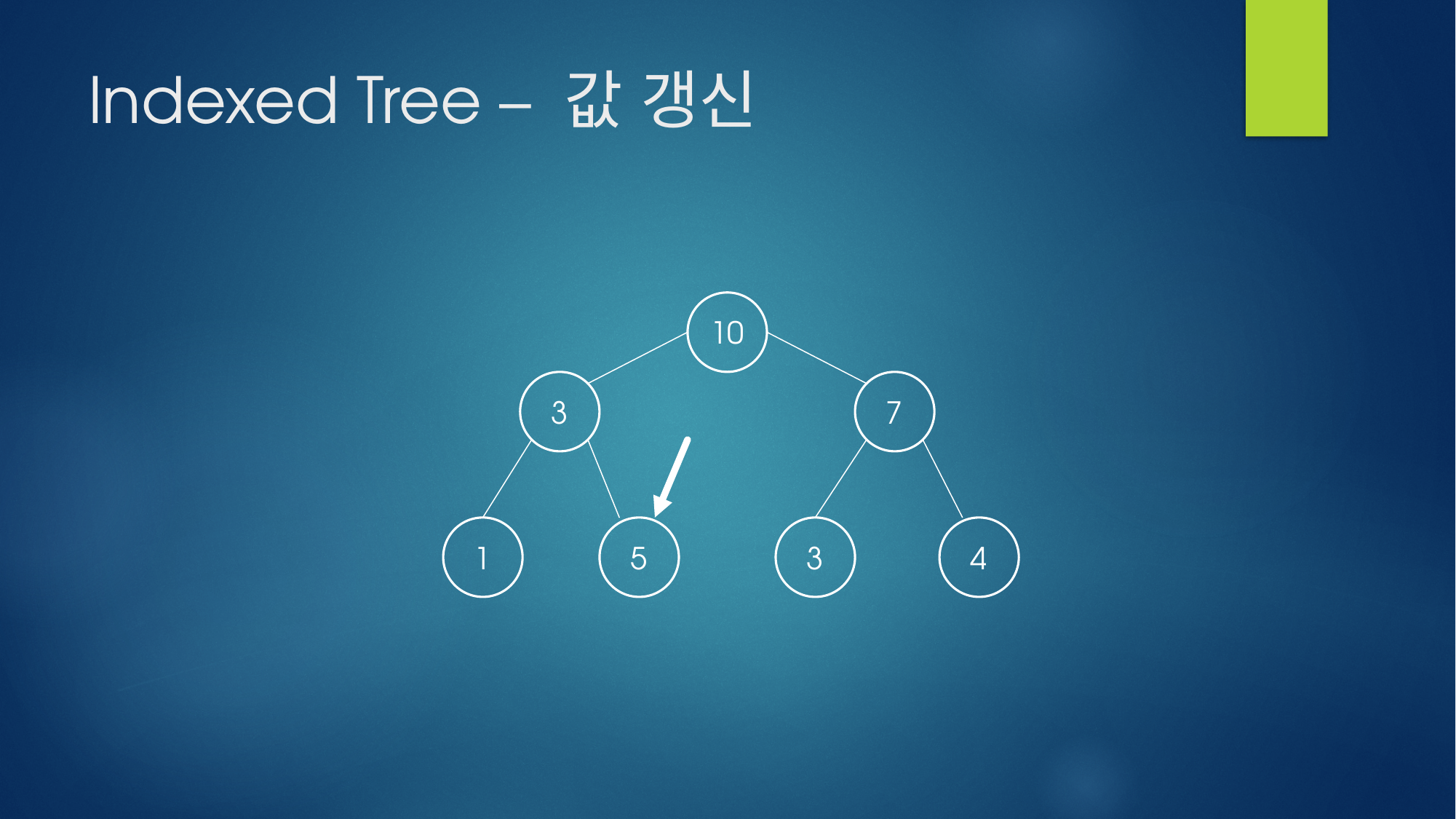

# Indexed Tree – 값 갱신
10
3
7
4
1
5
3